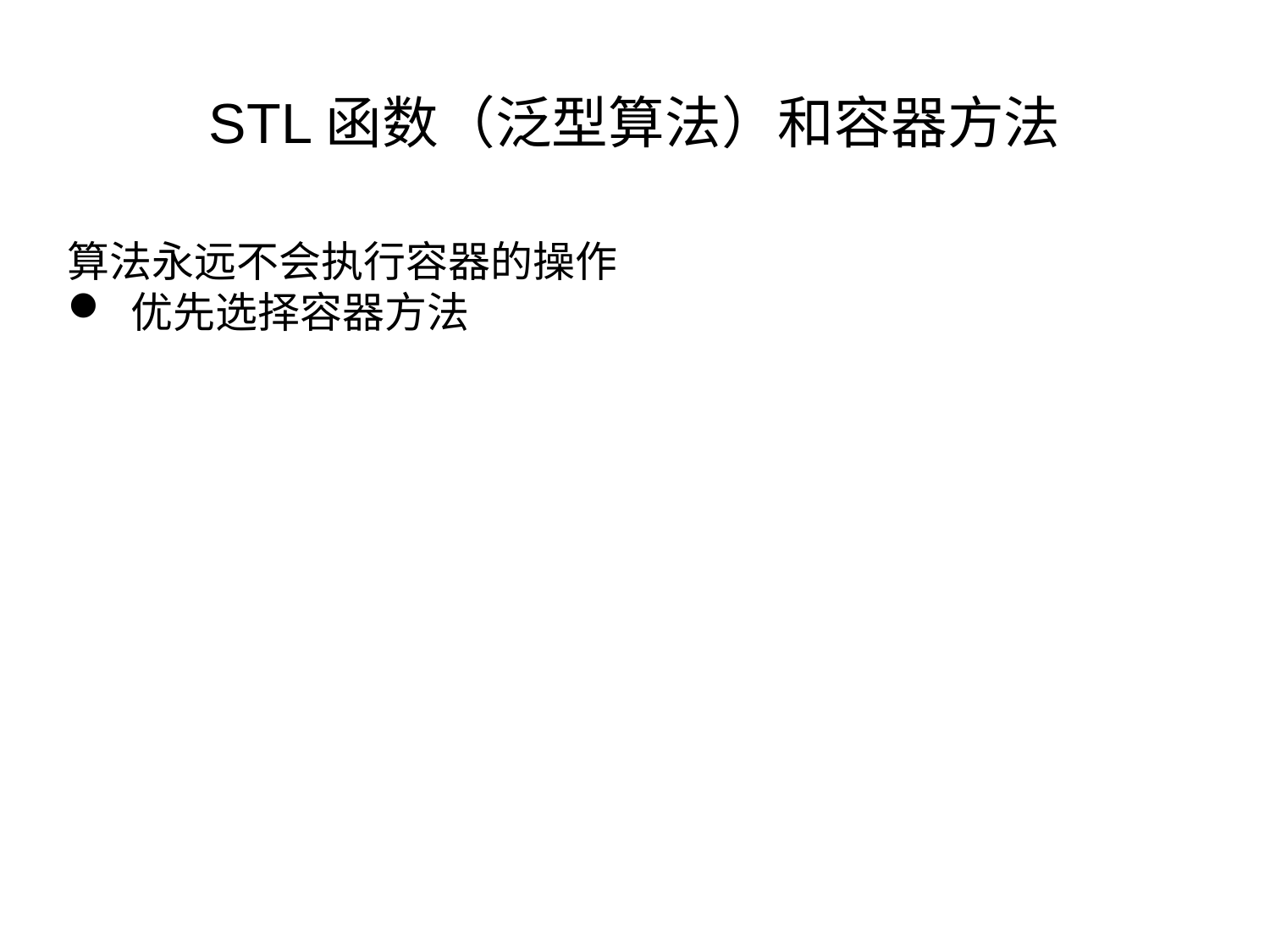

STL函数（泛型算法）和容器方法
算法永远不会执行容器的操作
优先选择容器方法